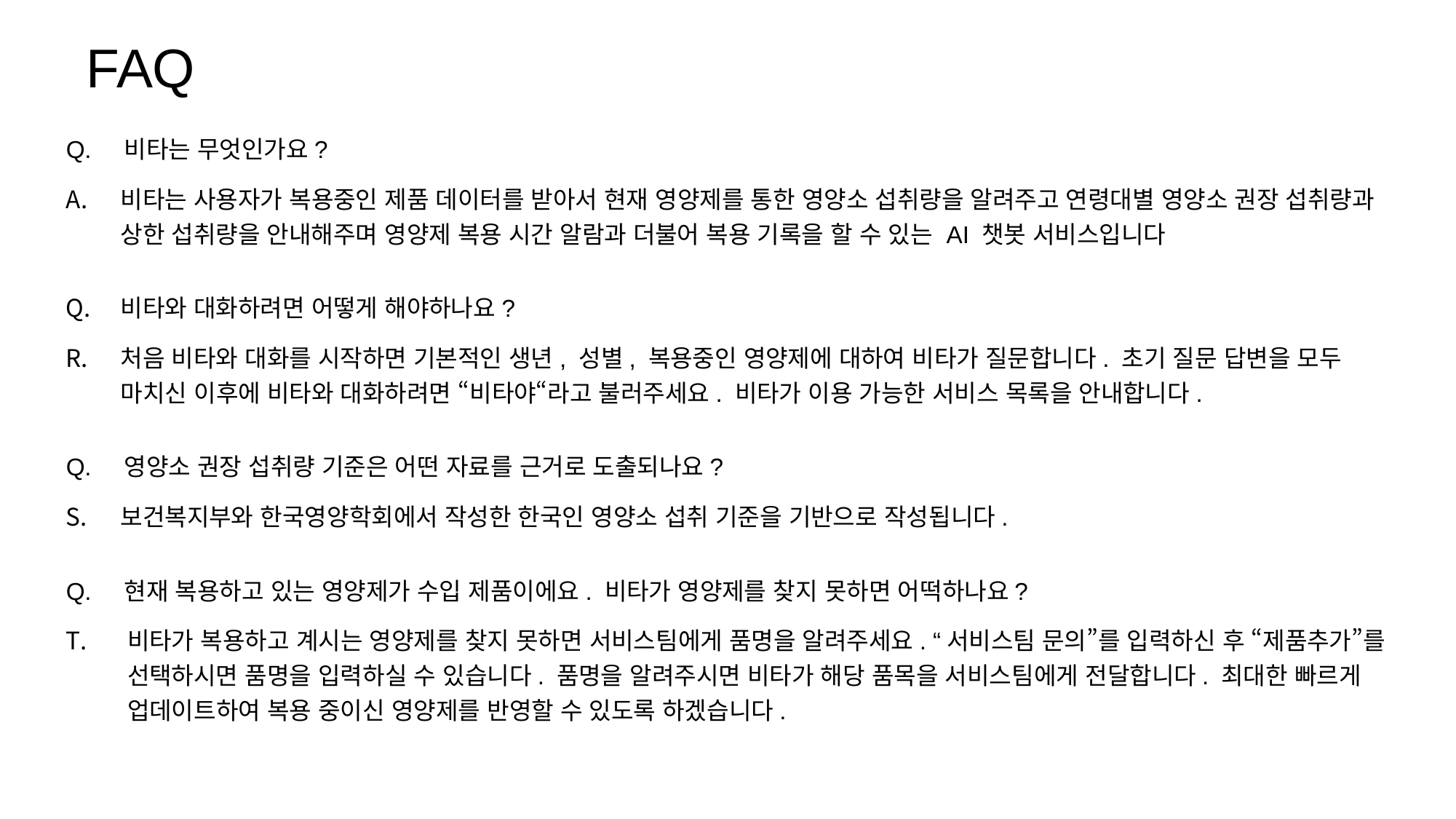

# FAQ
Q.    비타는 무엇인가요?
비타는 사용자가 복용중인 제품 데이터를 받아서 현재 영양제를 통한 영양소 섭취량을 알려주고 연령대별 영양소 권장 섭취량과 상한 섭취량을 안내해주며 영양제 복용 시간 알람과 더불어 복용 기록을 할 수 있는 AI 챗봇 서비스입니다

비타와 대화하려면 어떻게 해야하나요?
처음 비타와 대화를 시작하면 기본적인 생년, 성별, 복용중인 영양제에 대하여 비타가 질문합니다. 초기 질문 답변을 모두 마치신 이후에 비타와 대화하려면 “비타야“라고 불러주세요. 비타가 이용 가능한 서비스 목록을 안내합니다.

Q.    영양소 권장 섭취량 기준은 어떤 자료를 근거로 도출되나요?
보건복지부와 한국영양학회에서 작성한 한국인 영양소 섭취 기준을 기반으로 작성됩니다.

Q.    현재 복용하고 있는 영양제가 수입 제품이에요. 비타가 영양제를 찾지 못하면 어떡하나요?
비타가 복용하고 계시는 영양제를 찾지 못하면 서비스팀에게 품명을 알려주세요. “서비스팀 문의”를 입력하신 후 “제품추가”를 선택하시면 품명을 입력하실 수 있습니다. 품명을 알려주시면 비타가 해당 품목을 서비스팀에게 전달합니다. 최대한 빠르게 업데이트하여 복용 중이신 영양제를 반영할 수 있도록 하겠습니다.